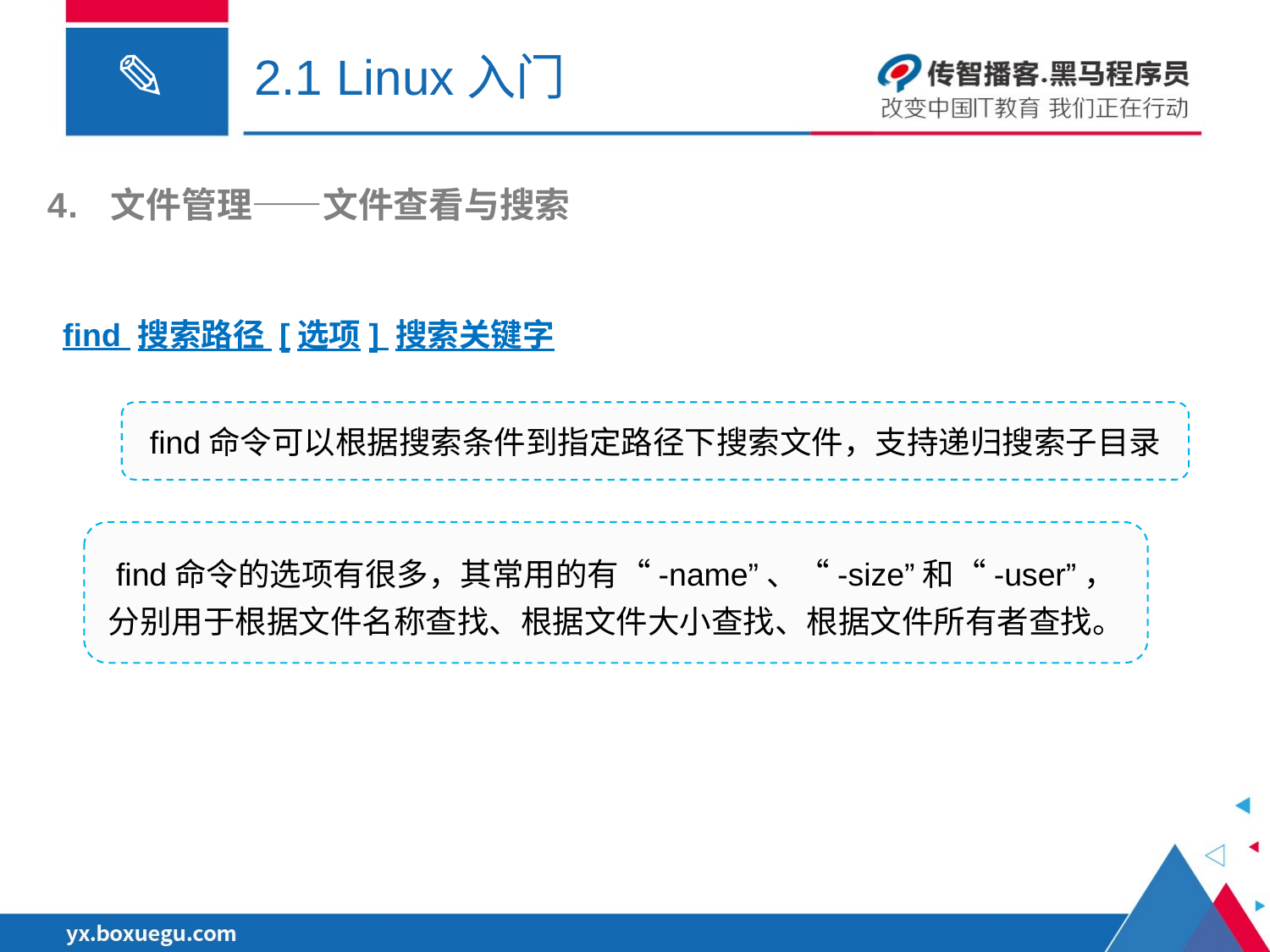

# 2.1 Linux入门
文件管理——文件查看与搜索
find 搜索路径 [选项] 搜索关键字
find命令可以根据搜索条件到指定路径下搜索文件，支持递归搜索子目录
find命令的选项有很多，其常用的有“-name”、“-size”和“-user”，分别用于根据文件名称查找、根据文件大小查找、根据文件所有者查找。